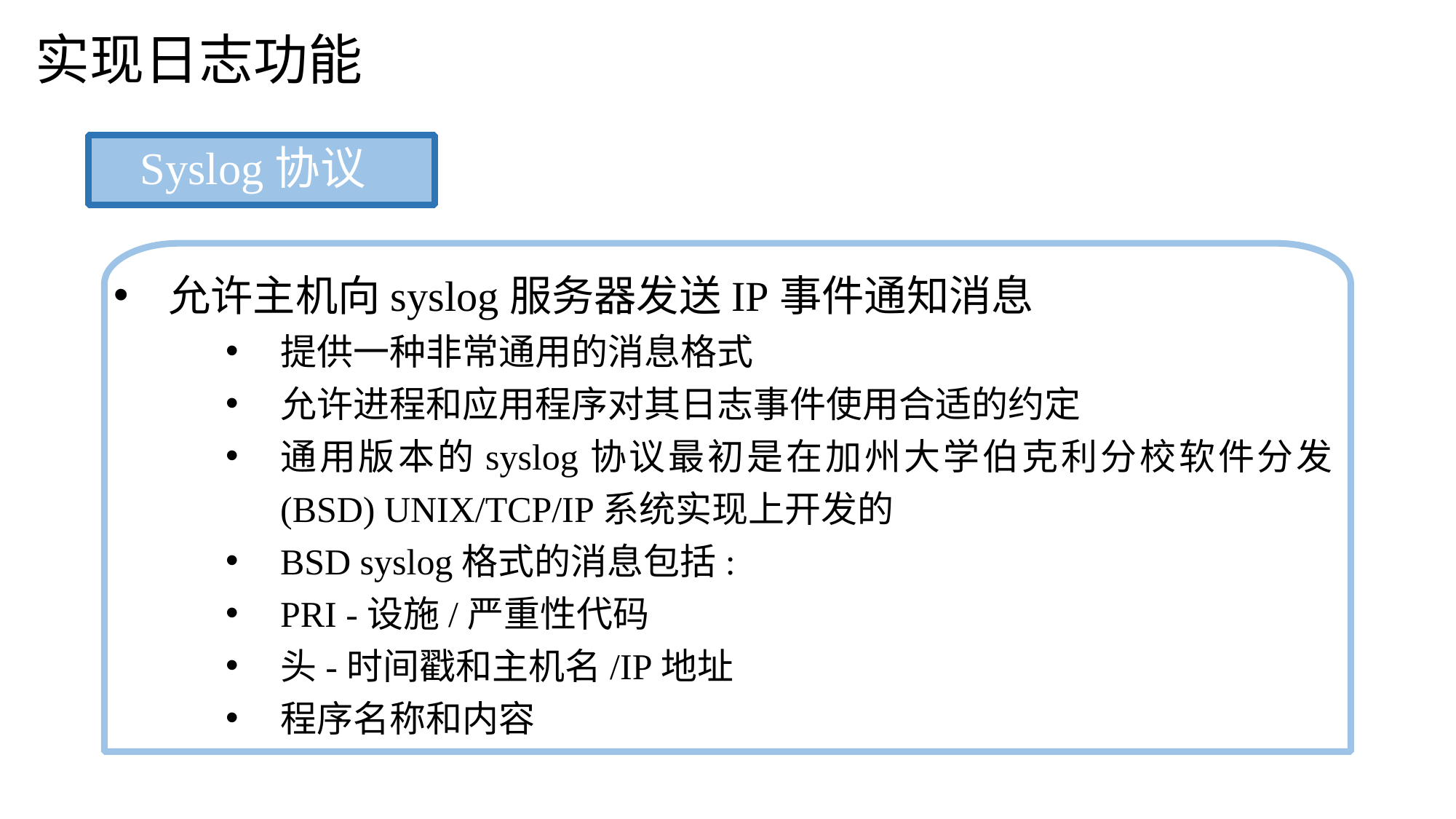

实现日志功能

Syslog协议
允许主机向syslog服务器发送IP事件通知消息
提供一种非常通用的消息格式
允许进程和应用程序对其日志事件使用合适的约定
通用版本的syslog协议最初是在加州大学伯克利分校软件分发(BSD) UNIX/TCP/IP系统实现上开发的
BSD syslog格式的消息包括:
PRI -设施/严重性代码
头-时间戳和主机名/IP地址
程序名称和内容